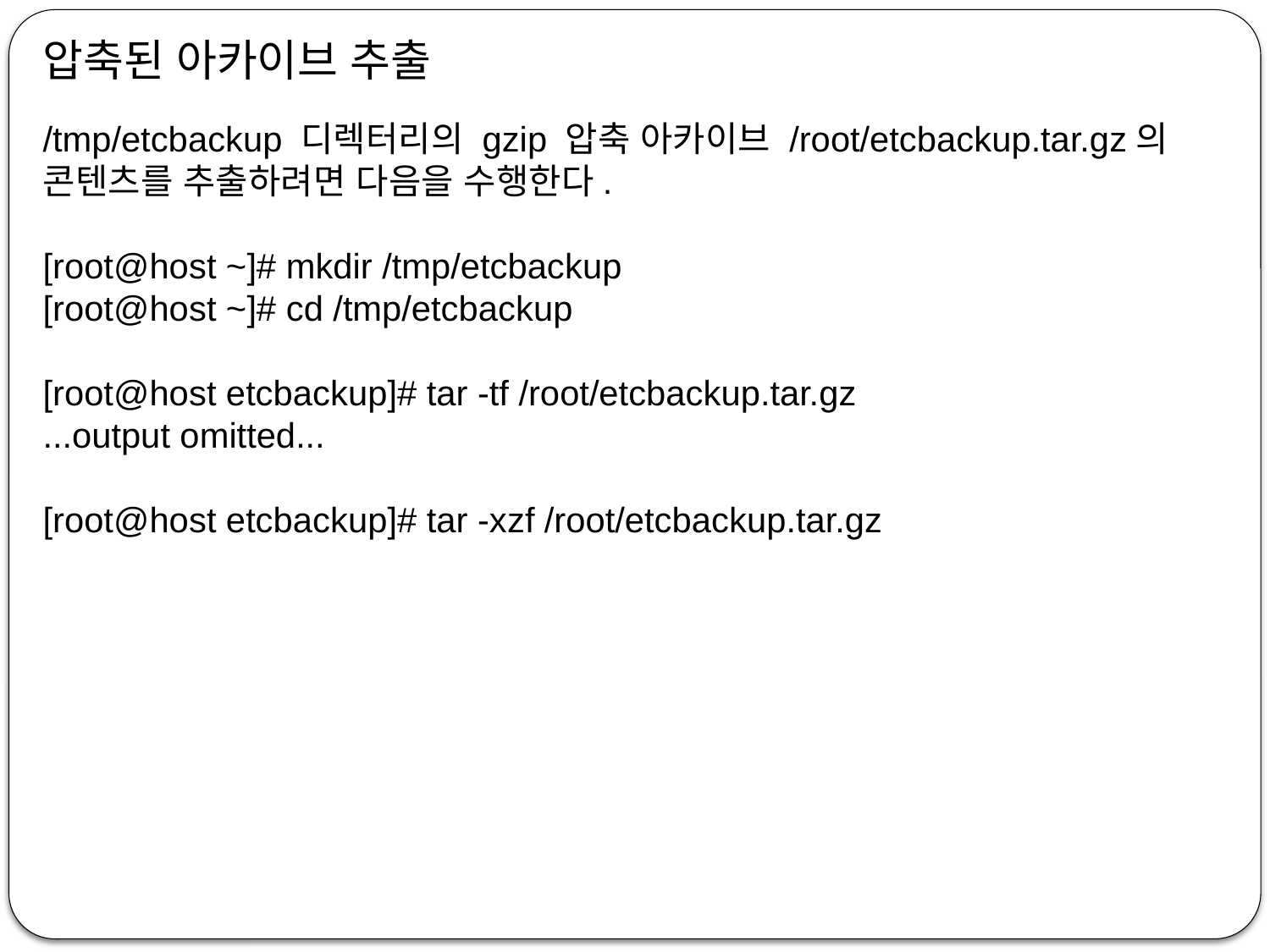

압축된 아카이브 추출

/tmp/etcbackup 디렉터리의 gzip 압축 아카이브 /root/etcbackup.tar.gz의 콘텐츠를 추출하려면 다음을 수행한다.

[root@host ~]# mkdir /tmp/etcbackup
[root@host ~]# cd /tmp/etcbackup

[root@host etcbackup]# tar -tf /root/etcbackup.tar.gz
...output omitted...

[root@host etcbackup]# tar -xzf /root/etcbackup.tar.gz